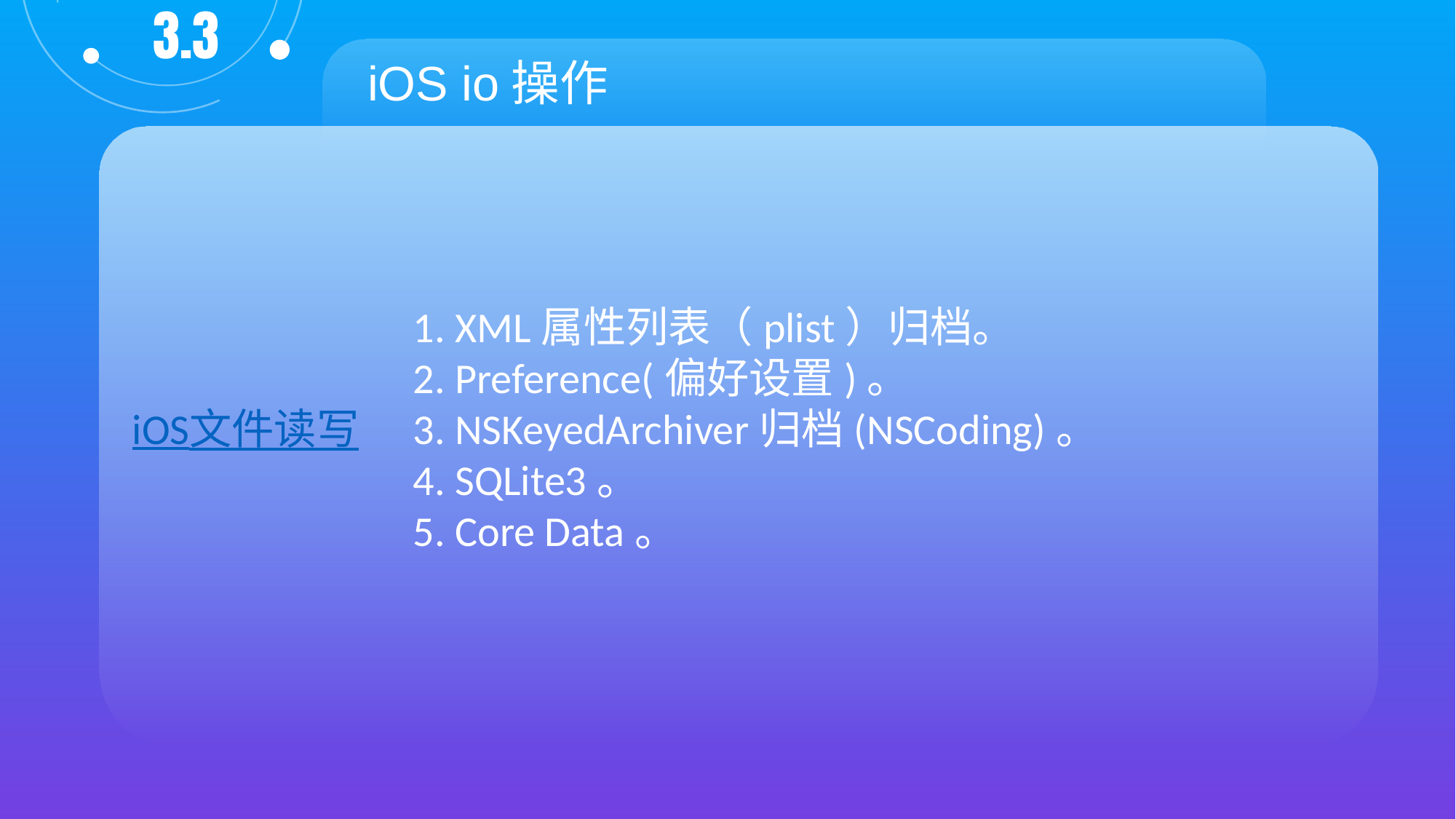

3.3

iOS io操作
iOS文件读写
1. XML属性列表（plist）归档。
2. Preference(偏好设置)。
3. NSKeyedArchiver归档(NSCoding)。
4. SQLite3。
5. Core Data。